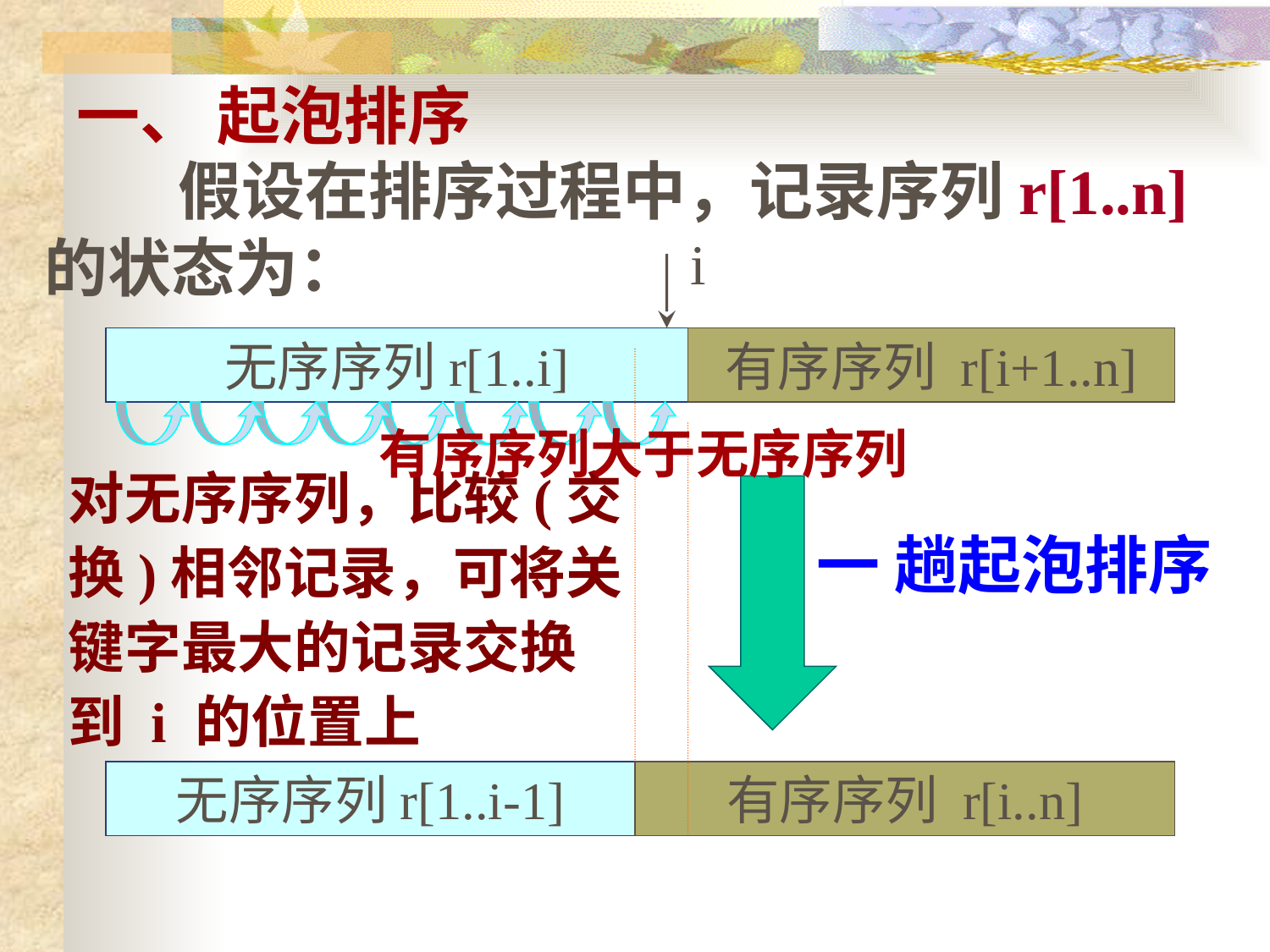

一、 起泡排序
　　假设在排序过程中，记录序列r[1..n]的状态为：
i

无序序列r[1..i]

有序序列 r[i+1..n]

有序序列大于无序序列

对无序序列，比较(交换)相邻记录，可将关键字最大的记录交换到 i 的位置上

一 趟起泡排序
无序序列r[1..i-1]

有序序列 r[i..n]